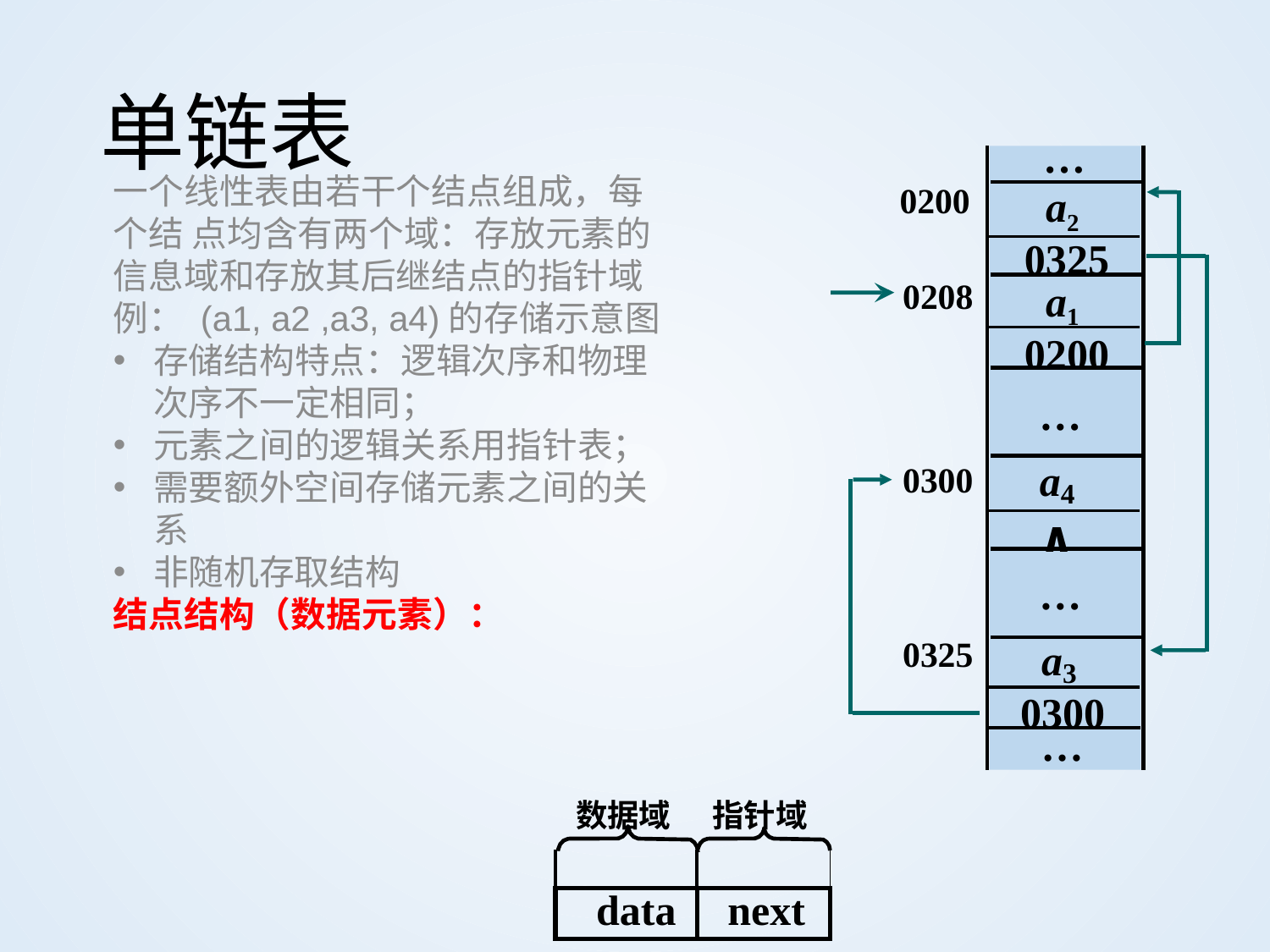

# 单链表
…

0200
a2

0325

0208
a1

0200

…
a

0300

4

∧

…
0325
a

3
0300

…

一个线性表由若干个结点组成，每个结 点均含有两个域：存放元素的信息域和存放其后继结点的指针域
例： (a1, a2 ,a3, a4)的存储示意图
存储结构特点：逻辑次序和物理次序不一定相同；
元素之间的逻辑关系用指针表；
需要额外空间存储元素之间的关系
非随机存取结构
结点结构（数据元素）：
数据域
指针域

|  |  |
| --- | --- |
| data | next |